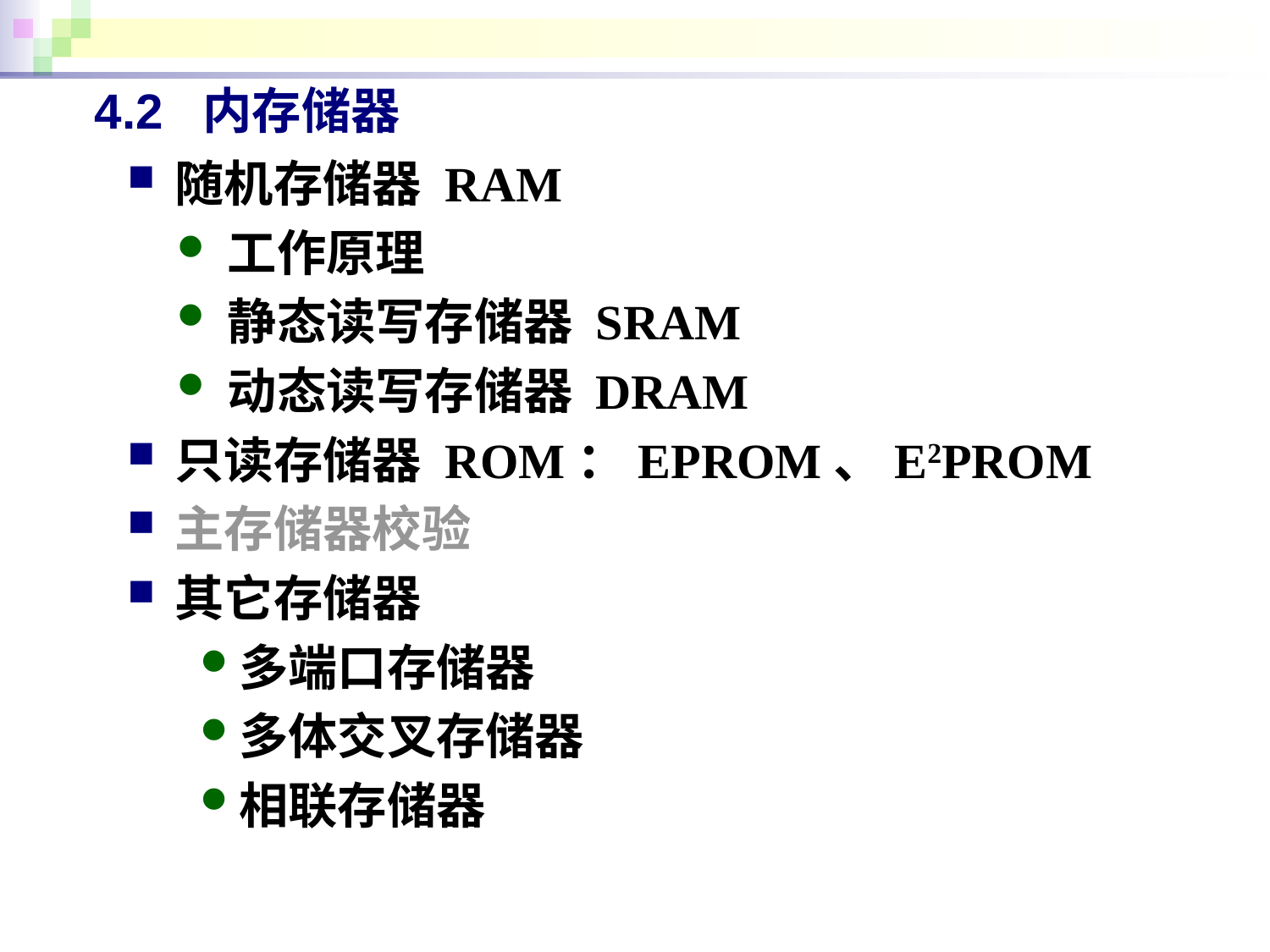

# 4.2  内存储器
随机存储器 RAM
工作原理
静态读写存储器 SRAM
动态读写存储器 DRAM
只读存储器 ROM：EPROM、E2PROM
主存储器校验
其它存储器
多端口存储器
多体交叉存储器
相联存储器
19